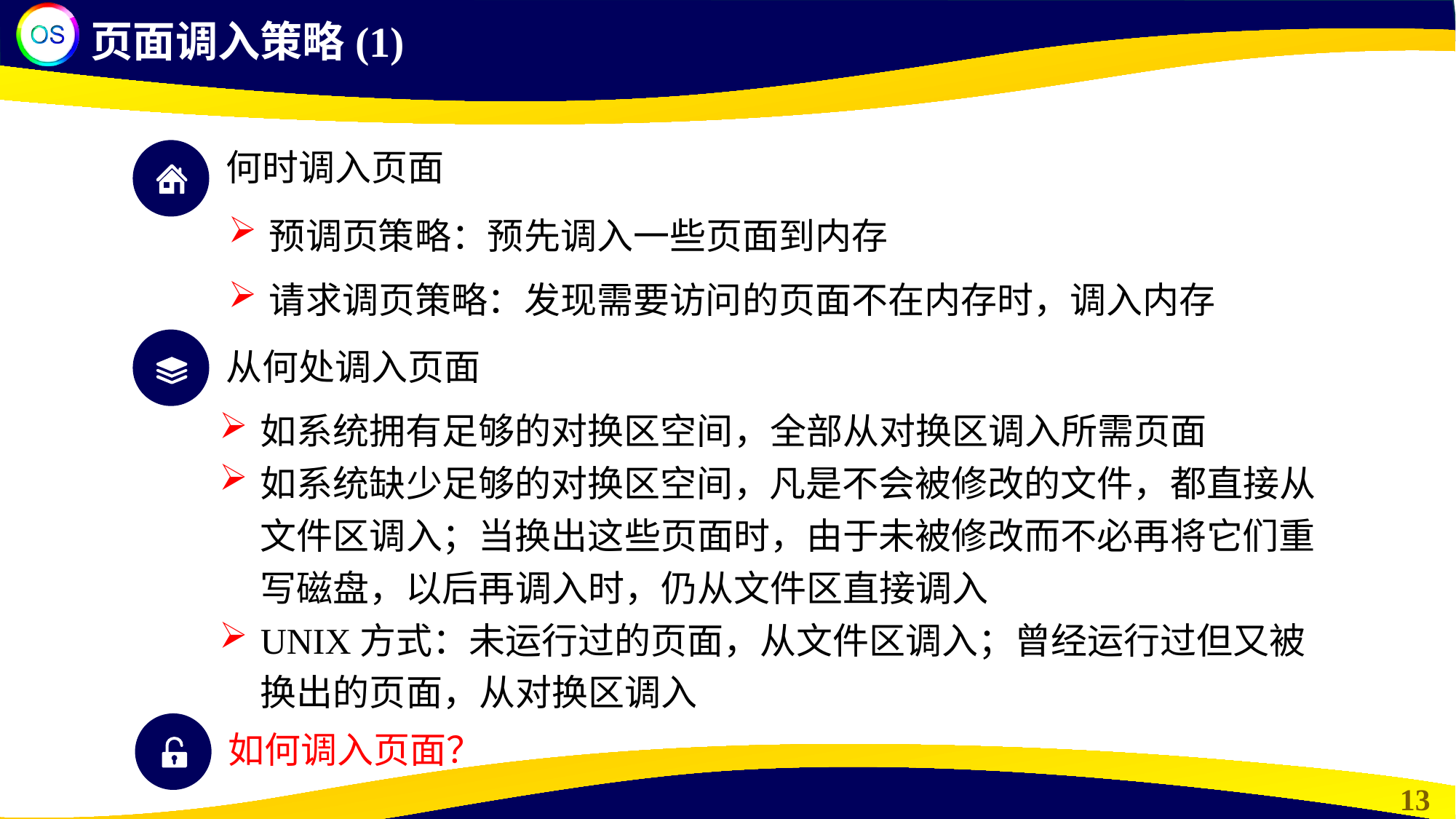

页面调入策略(1)

何时调入页面

预调页策略：预先调入一些页面到内存
请求调页策略：发现需要访问的页面不在内存时，调入内存

从何处调入页面

如系统拥有足够的对换区空间，全部从对换区调入所需页面
如系统缺少足够的对换区空间，凡是不会被修改的文件，都直接从文件区调入；当换出这些页面时，由于未被修改而不必再将它们重写磁盘，以后再调入时，仍从文件区直接调入
UNIX方式：未运行过的页面，从文件区调入；曾经运行过但又被换出的页面，从对换区调入

如何调入页面？